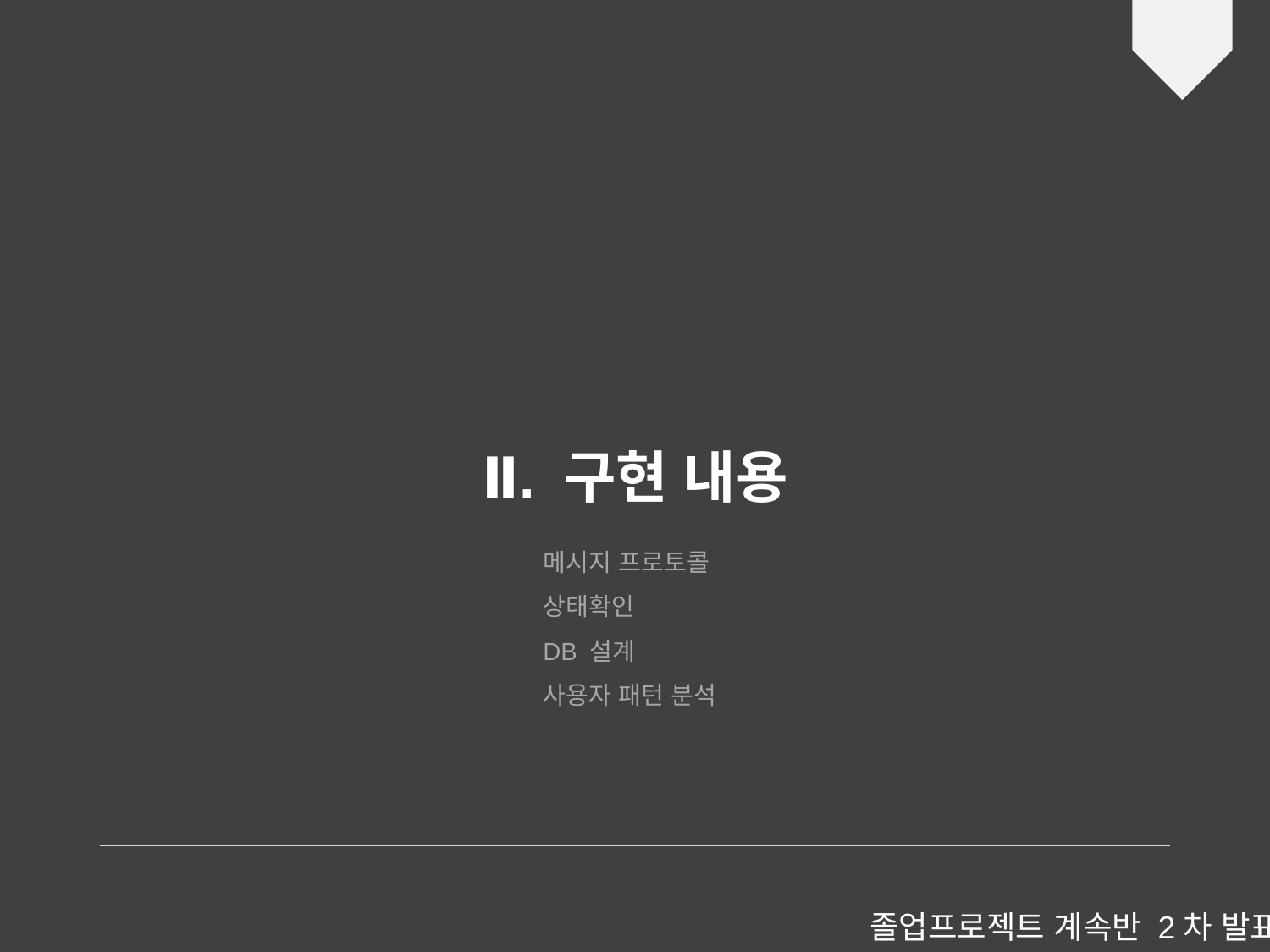

Ⅱ. 구현 내용
메시지 프로토콜
상태확인
DB 설계
사용자 패턴 분석

졸업프로젝트 계속반 2차 발표